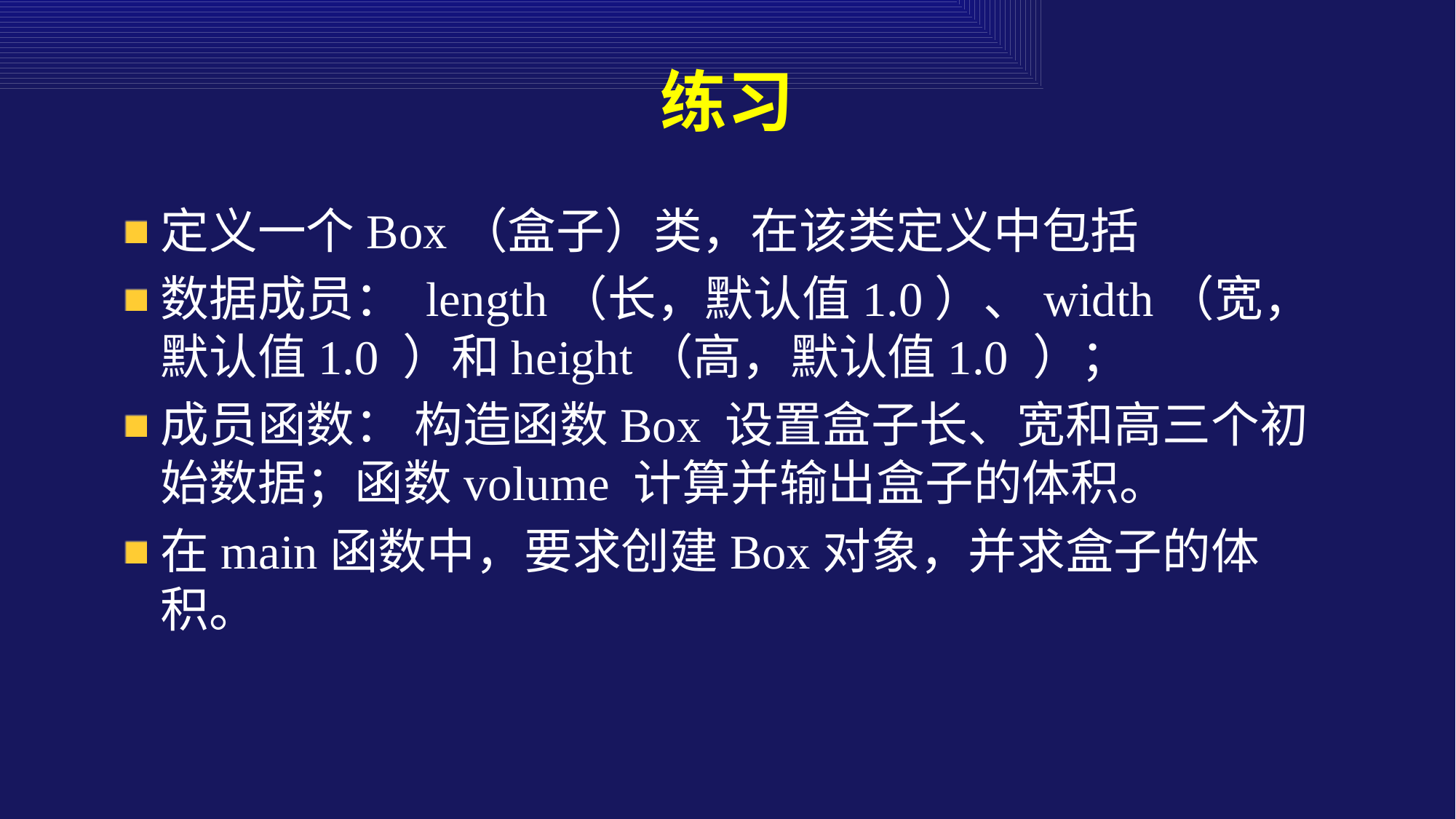

# 练习
定义一个Box（盒子）类，在该类定义中包括
数据成员： length（长，默认值1.0）、width（宽，默认值1.0 ）和height（高，默认值1.0 ）；
成员函数： 构造函数Box 设置盒子长、宽和高三个初始数据；函数volume 计算并输出盒子的体积。
在main函数中，要求创建Box对象，并求盒子的体积。